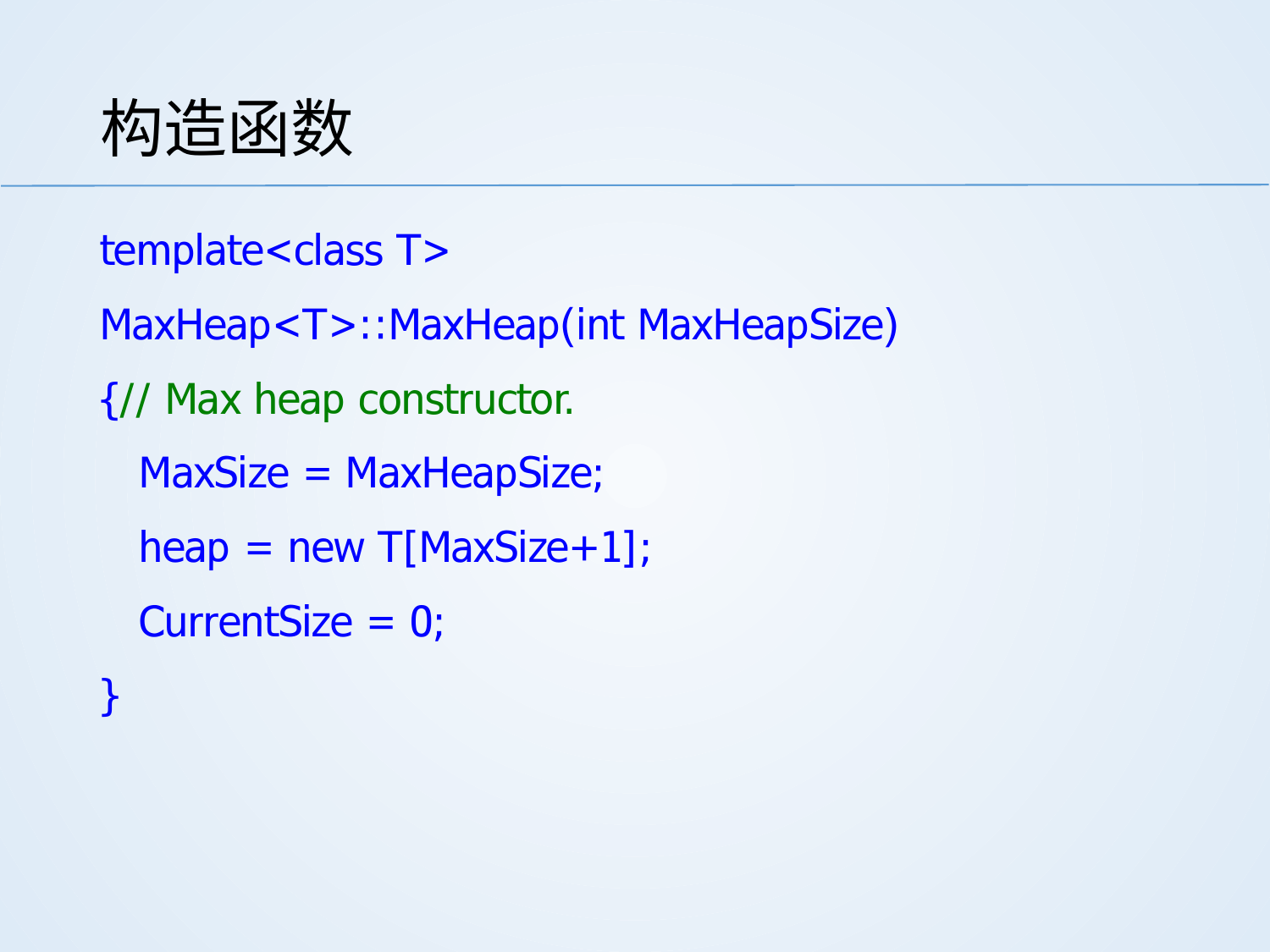

# 构造函数
template<class T>
MaxHeap<T>::MaxHeap(int MaxHeapSize)
{// Max heap constructor.
   MaxSize = MaxHeapSize;
   heap = new T[MaxSize+1];
   CurrentSize = 0;
}